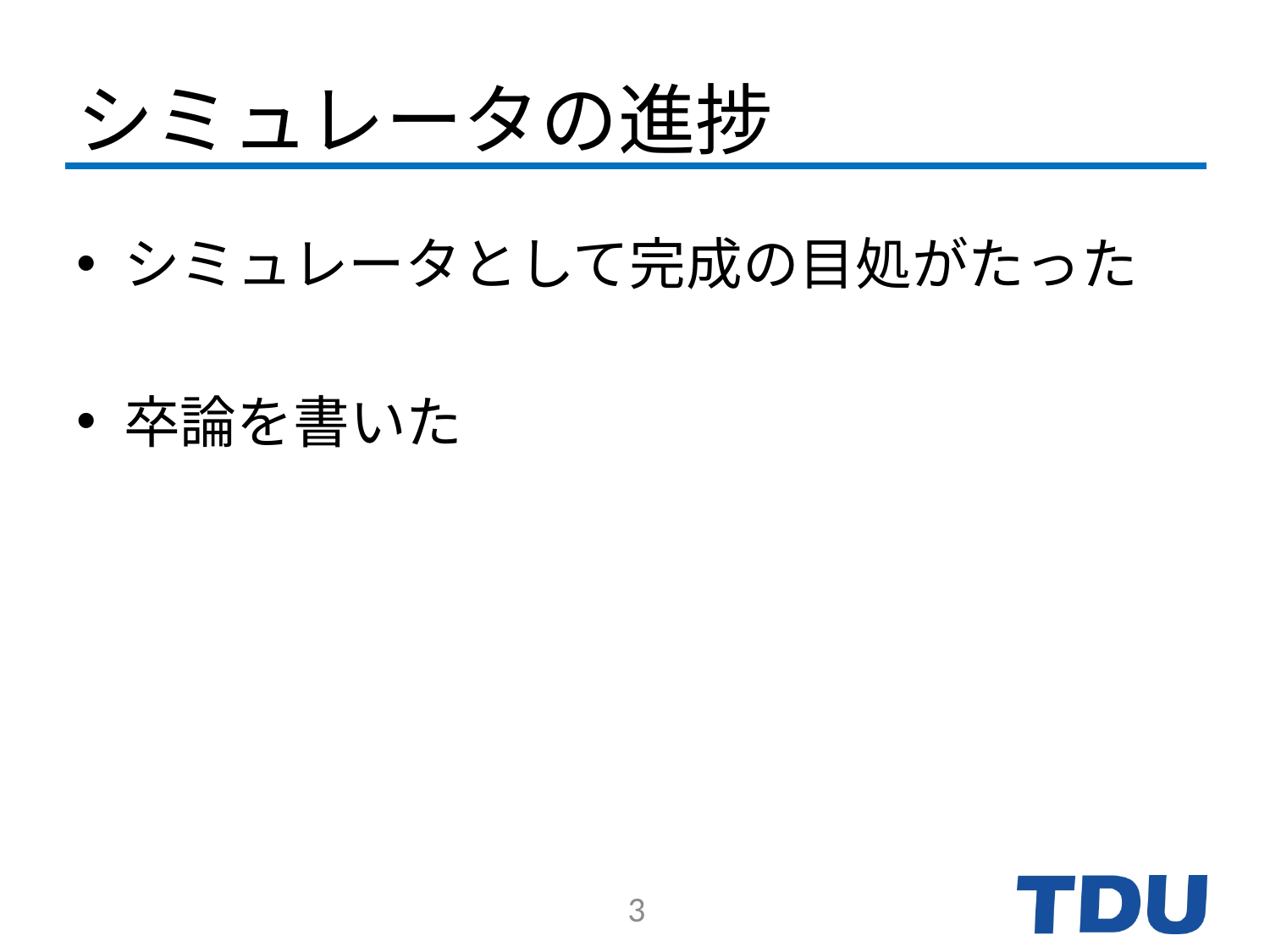

# シミュレータの進捗
シミュレータとして完成の目処がたった

卒論を書いた
3